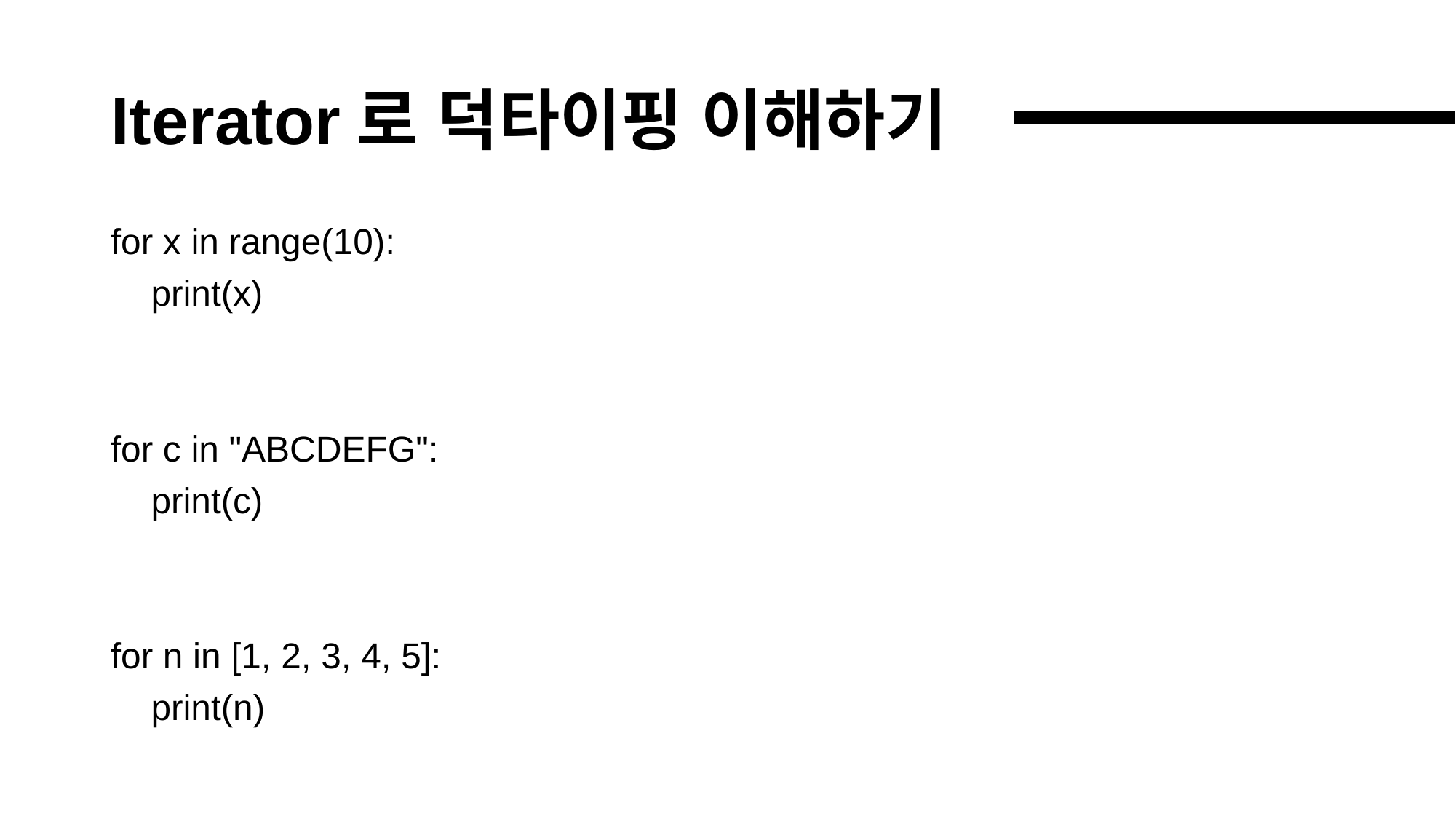

# Iterator로 덕타이핑 이해하기

for x in range(10):
    print(x)

for c in "ABCDEFG":
    print(c)

for n in [1, 2, 3, 4, 5]:
    print(n)